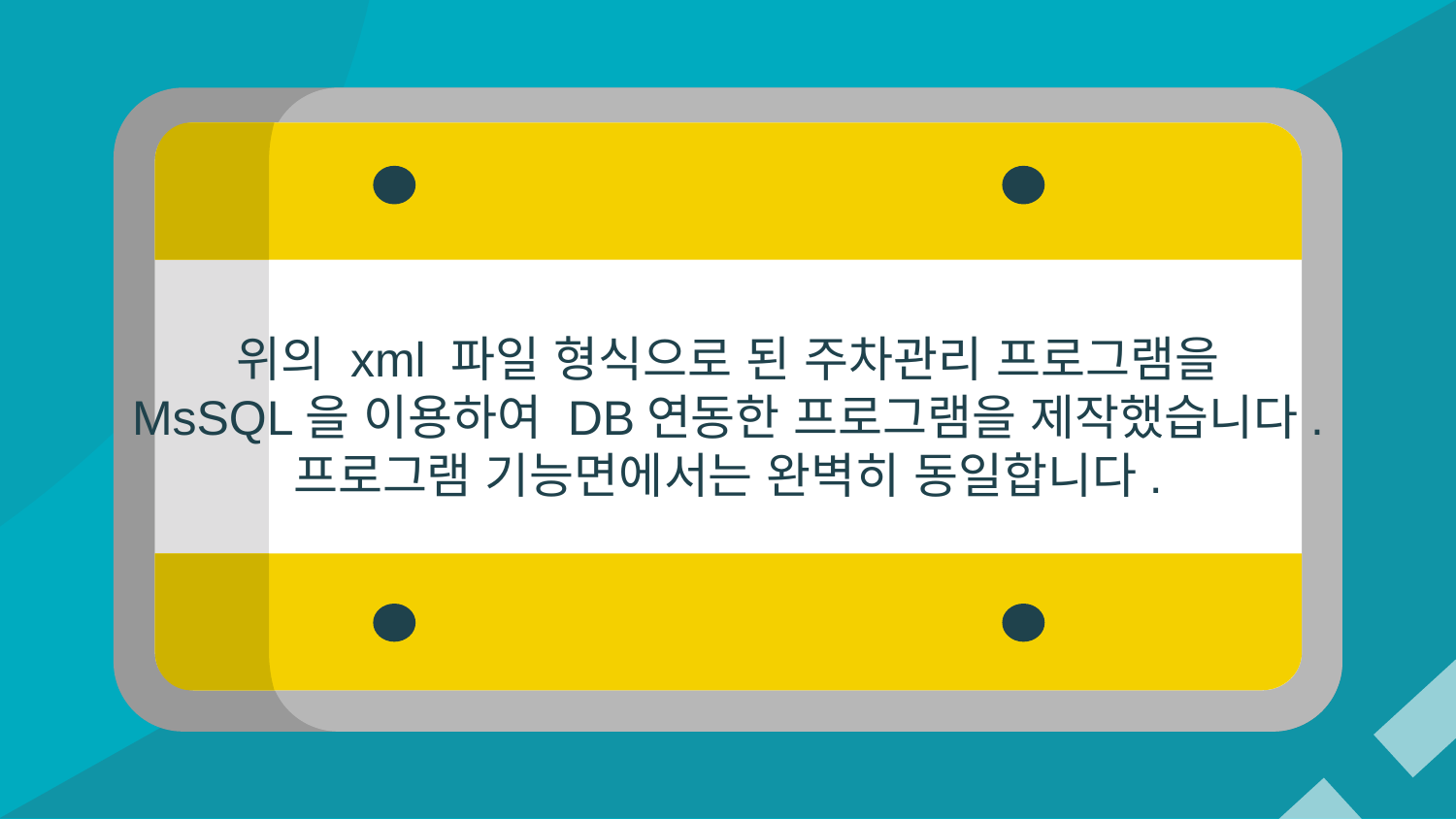

위의 xml 파일 형식으로 된 주차관리 프로그램을
MsSQL을 이용하여 DB연동한 프로그램을 제작했습니다.
프로그램 기능면에서는 완벽히 동일합니다.